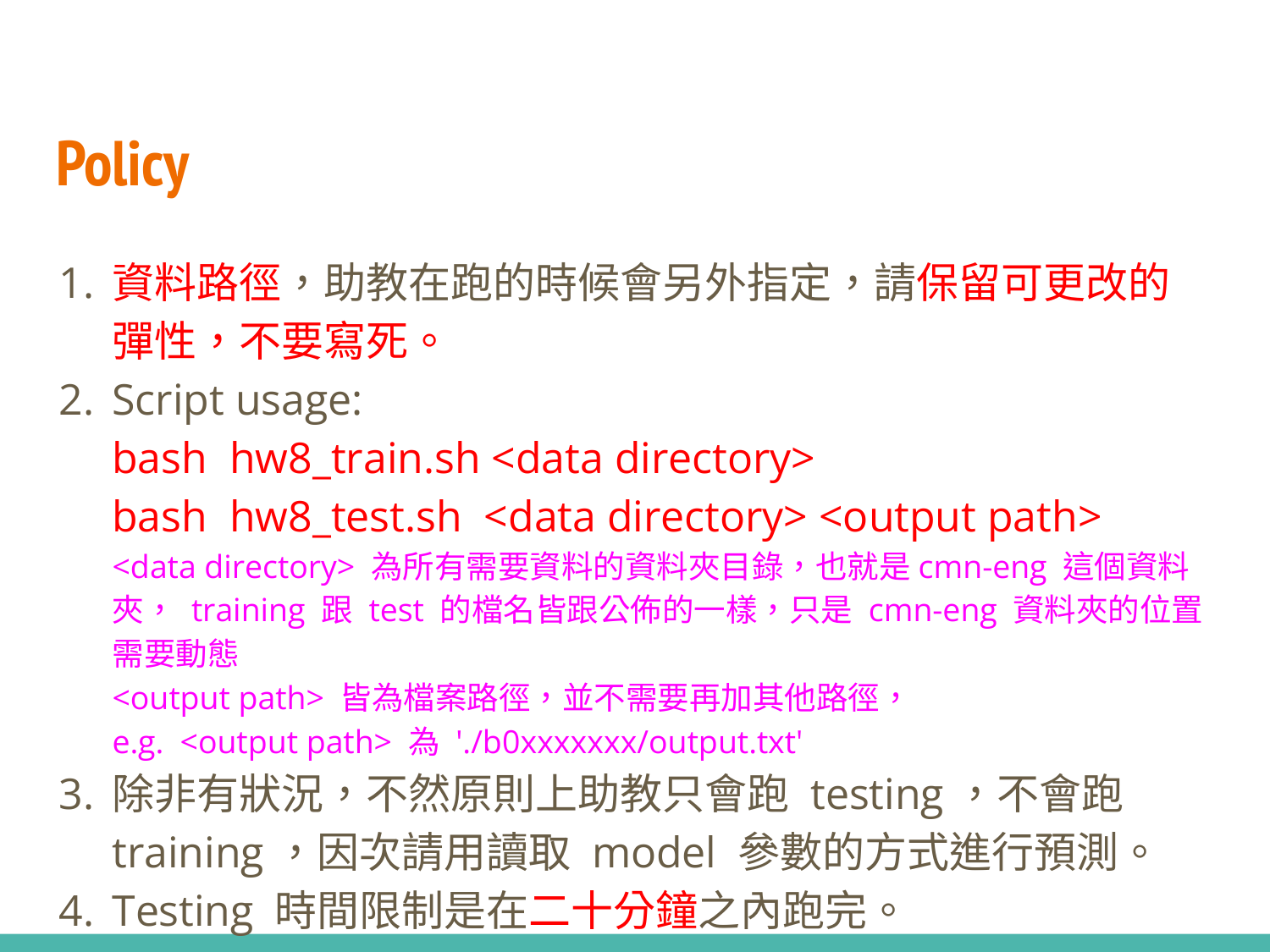

# Policy
資料路徑，助教在跑的時候會另外指定，請保留可更改的彈性，不要寫死。
Script usage:
bash  hw8_train.sh <data directory>
bash  hw8_test.sh  <data directory> <output path>
<data directory> 為所有需要資料的資料夾目錄，也就是cmn-eng 這個資料夾， training 跟 test 的檔名皆跟公佈的一樣，只是 cmn-eng 資料夾的位置需要動態
<output path> 皆為檔案路徑，並不需要再加其他路徑，
e.g.  <output path> 為 './b0xxxxxxx/output.txt'
除非有狀況，不然原則上助教只會跑 testing，不會跑 training，因次請用讀取 model 參數的方式進行預測。
Testing 時間限制是在二十分鐘之內跑完。